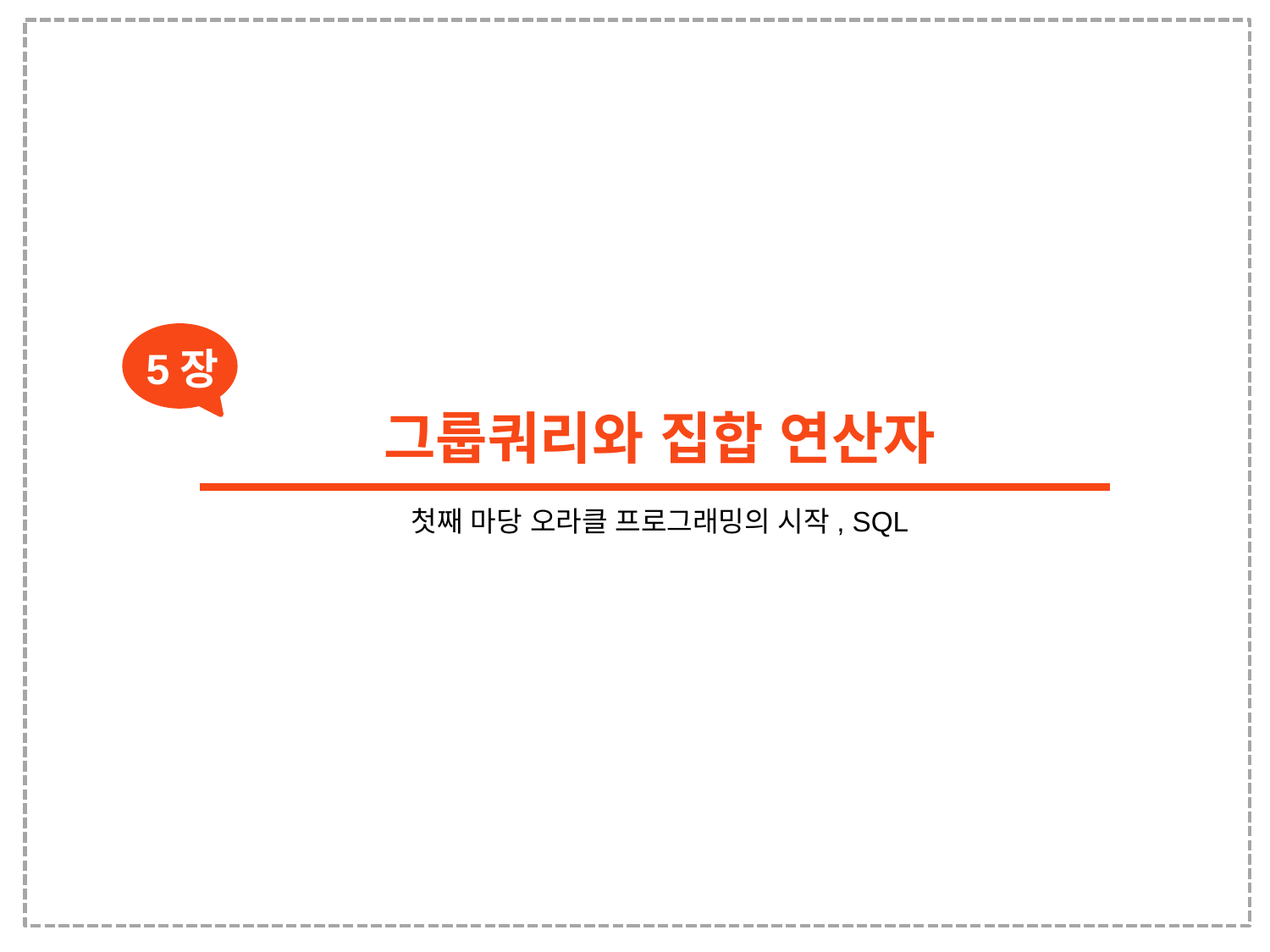

5장
그룹쿼리와 집합 연산자
첫째 마당 오라클 프로그래밍의 시작, SQL